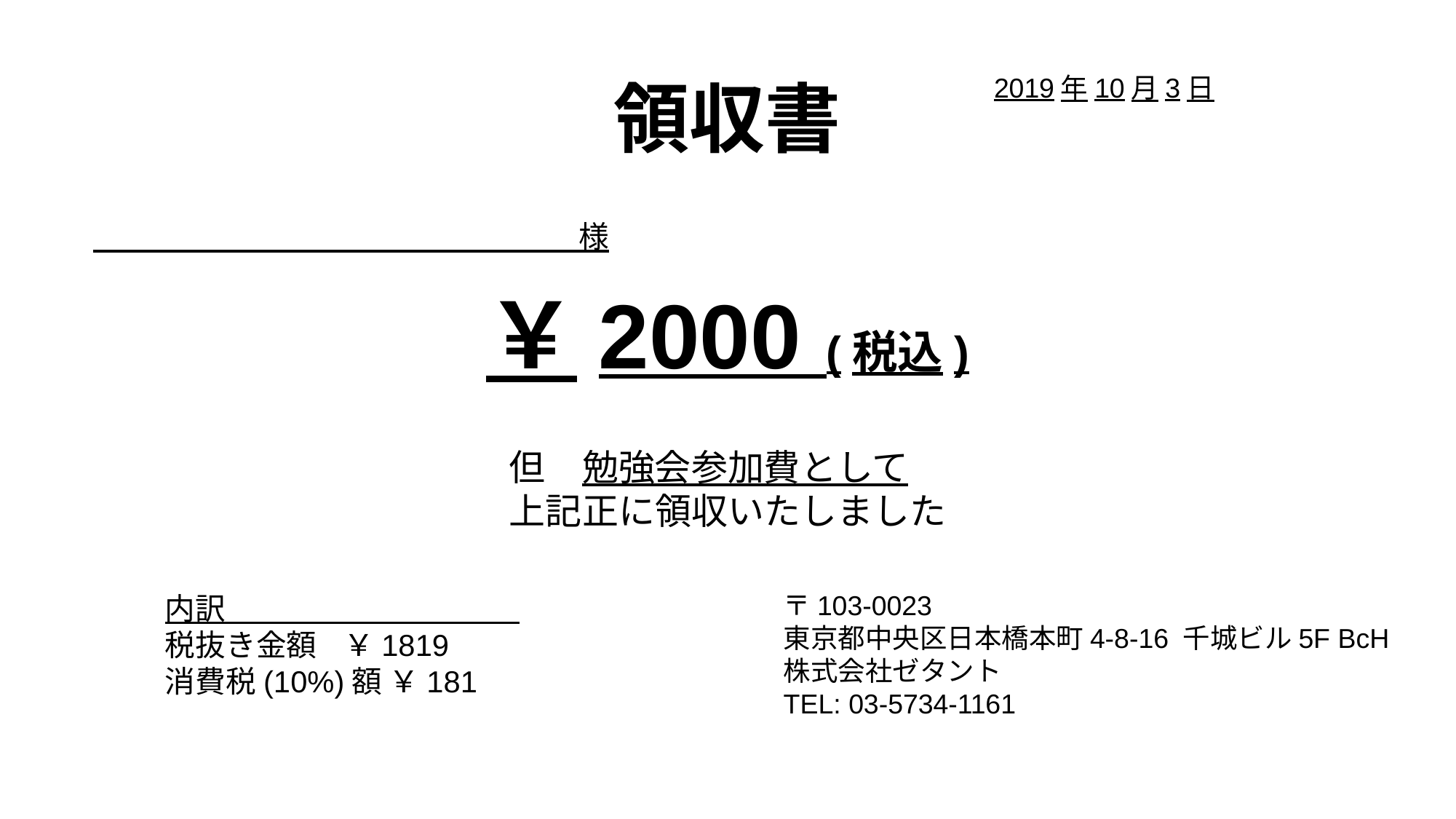

領収書
2019年10月3日
　　　　　　　　　　　　　　　　様
￥2000 (税込)
但　勉強会参加費として
上記正に領収いたしました
〒103-0023
東京都中央区日本橋本町4-8-16 千城ビル5F BcH
株式会社ゼタント
TEL: 03-5734-1161
内訳
税抜き金額    ￥1819
消費税(10%)額 ￥181